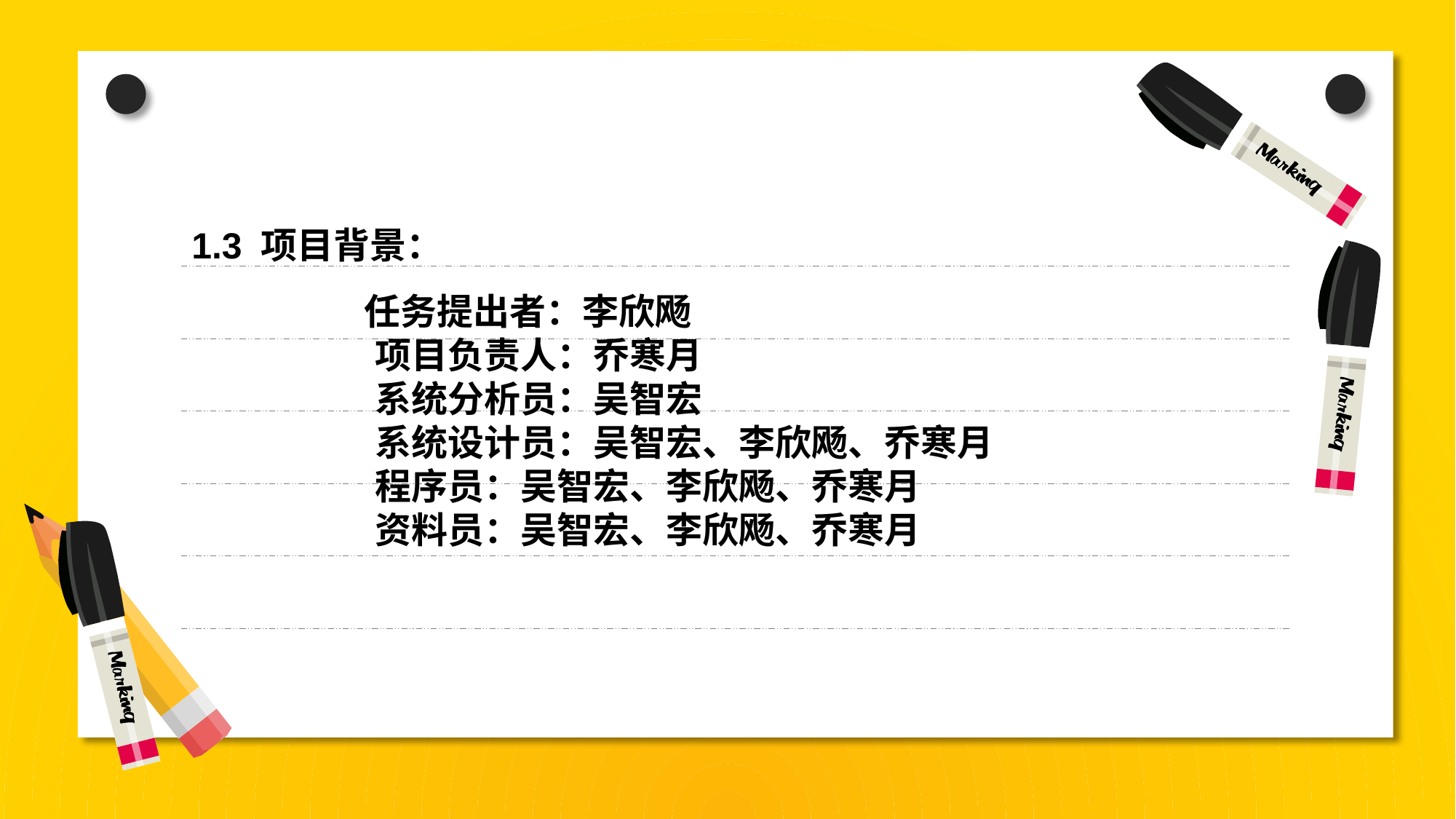

1.3 项目背景：
                    任务提出者：李欣飏
	        项目负责人：乔寒月
	        系统分析员：吴智宏
	        系统设计员：吴智宏、李欣飏、乔寒月
	        程序员：吴智宏、李欣飏、乔寒月
	        资料员：吴智宏、李欣飏、乔寒月